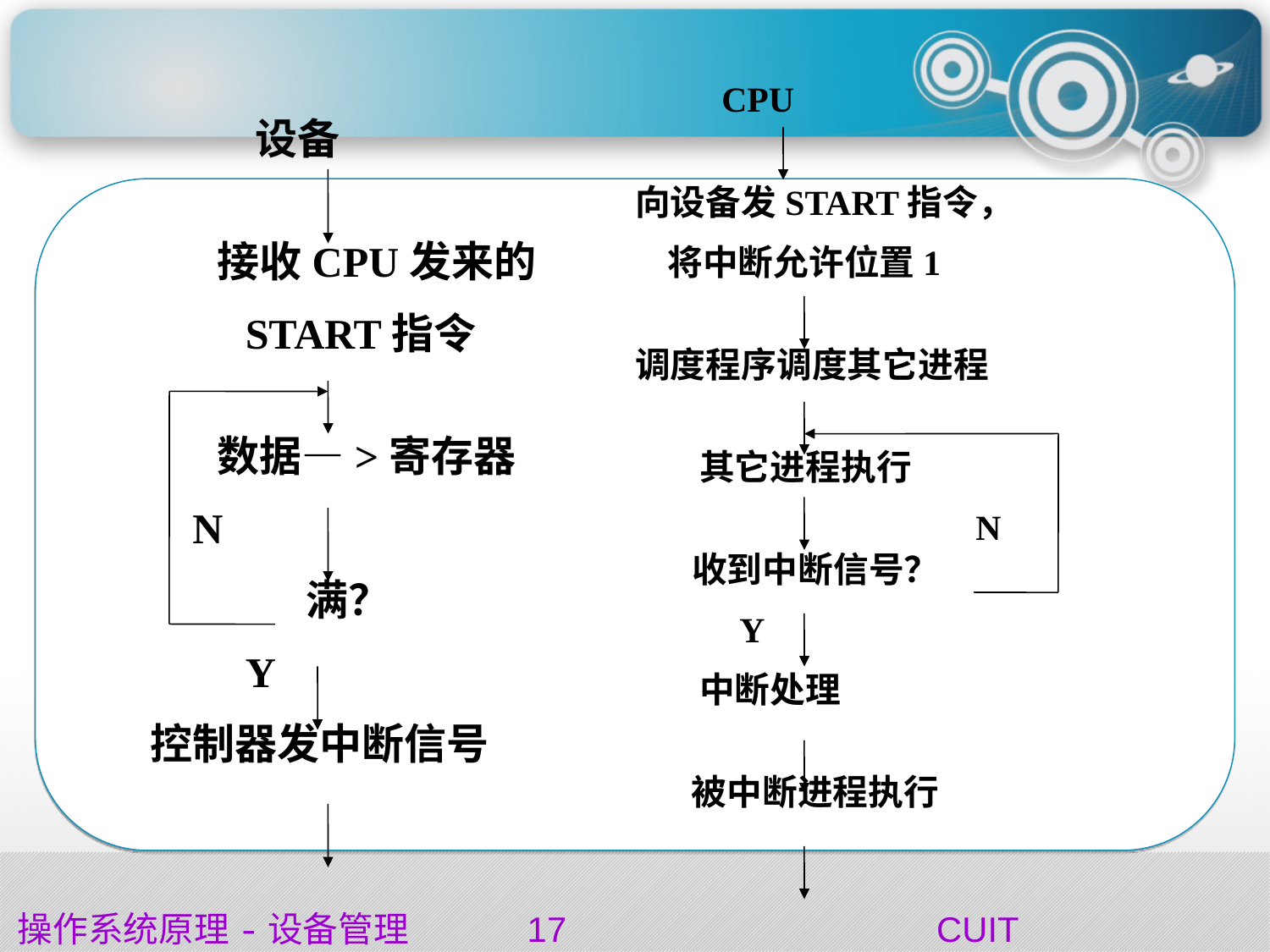

CPU
 
    向设备发START指令，
        将中断允许位置1
 
    调度程序调度其它进程
 
            其它进程执行
			N
          收到中断信号？
	  Y
            中断处理
 
           被中断进程执行
          设备
 
      接收CPU发来的
         START指令
 
      数据—>寄存器
    N
	  满？
         Y
控制器发中断信号